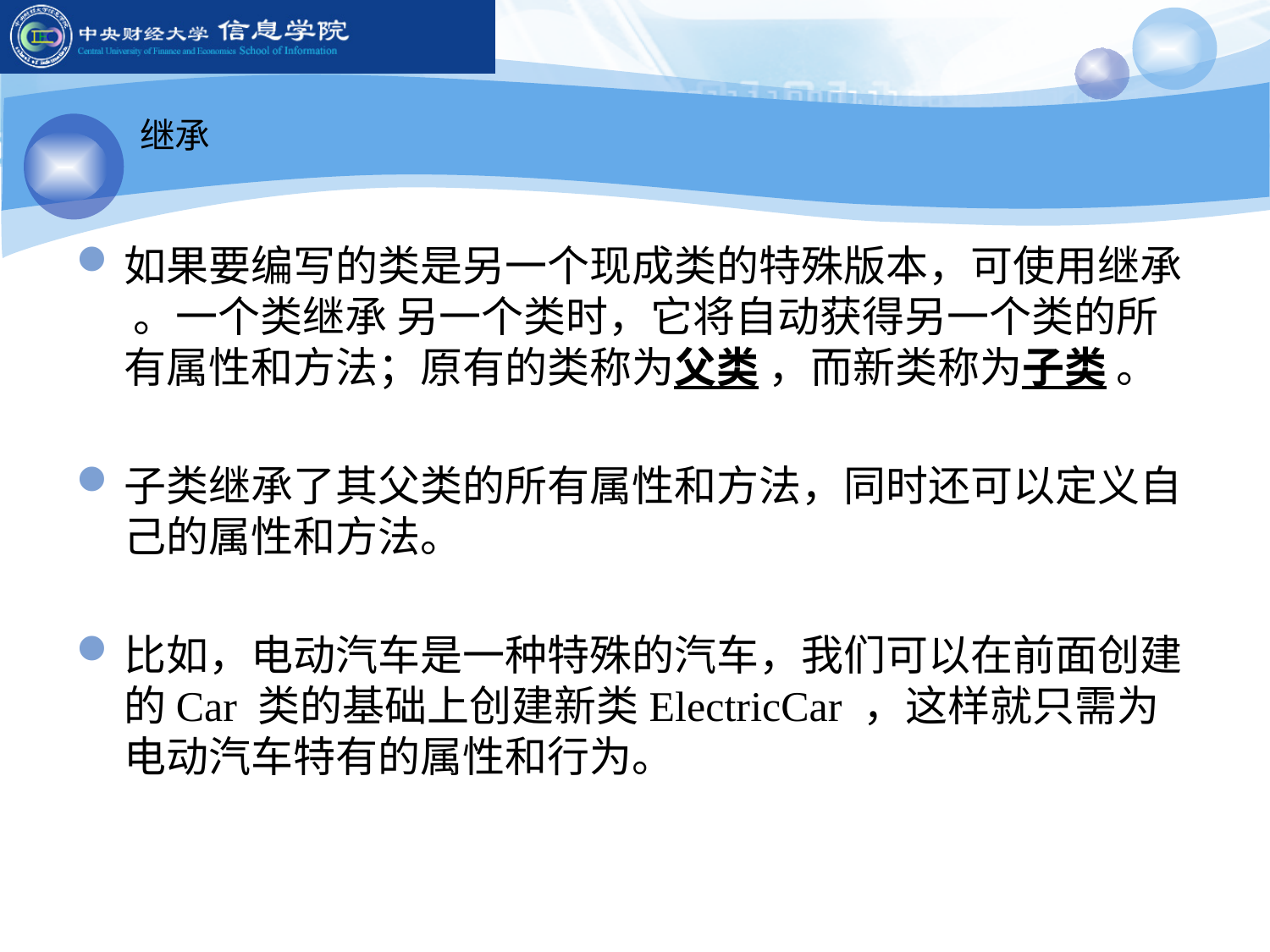

继承
如果要编写的类是另一个现成类的特殊版本，可使用继承 。一个类继承 另一个类时，它将自动获得另一个类的所有属性和方法；原有的类称为父类 ，而新类称为子类 。

子类继承了其父类的所有属性和方法，同时还可以定义自己的属性和方法。

比如，电动汽车是一种特殊的汽车，我们可以在前面创建的Car 类的基础上创建新类ElectricCar ，这样就只需为电动汽车特有的属性和行为。